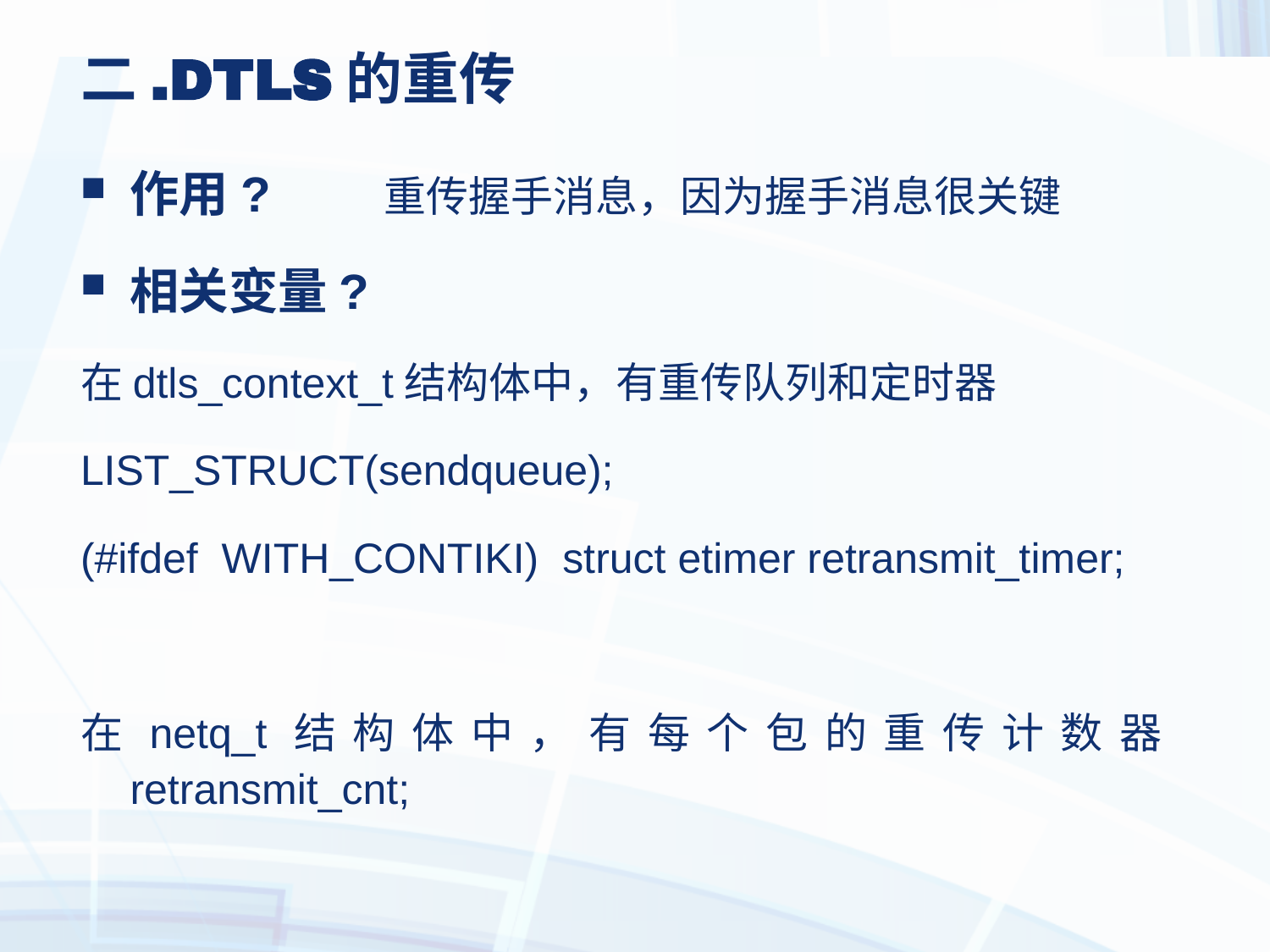

# 二.DTLS的重传
作用? 	重传握手消息，因为握手消息很关键
相关变量?
在dtls_context_t结构体中，有重传队列和定时器
LIST_STRUCT(sendqueue);
(#ifdef  WITH_CONTIKI)  struct etimer retransmit_timer;

在netq_t结构体中，有每个包的重传计数器  retransmit_cnt;